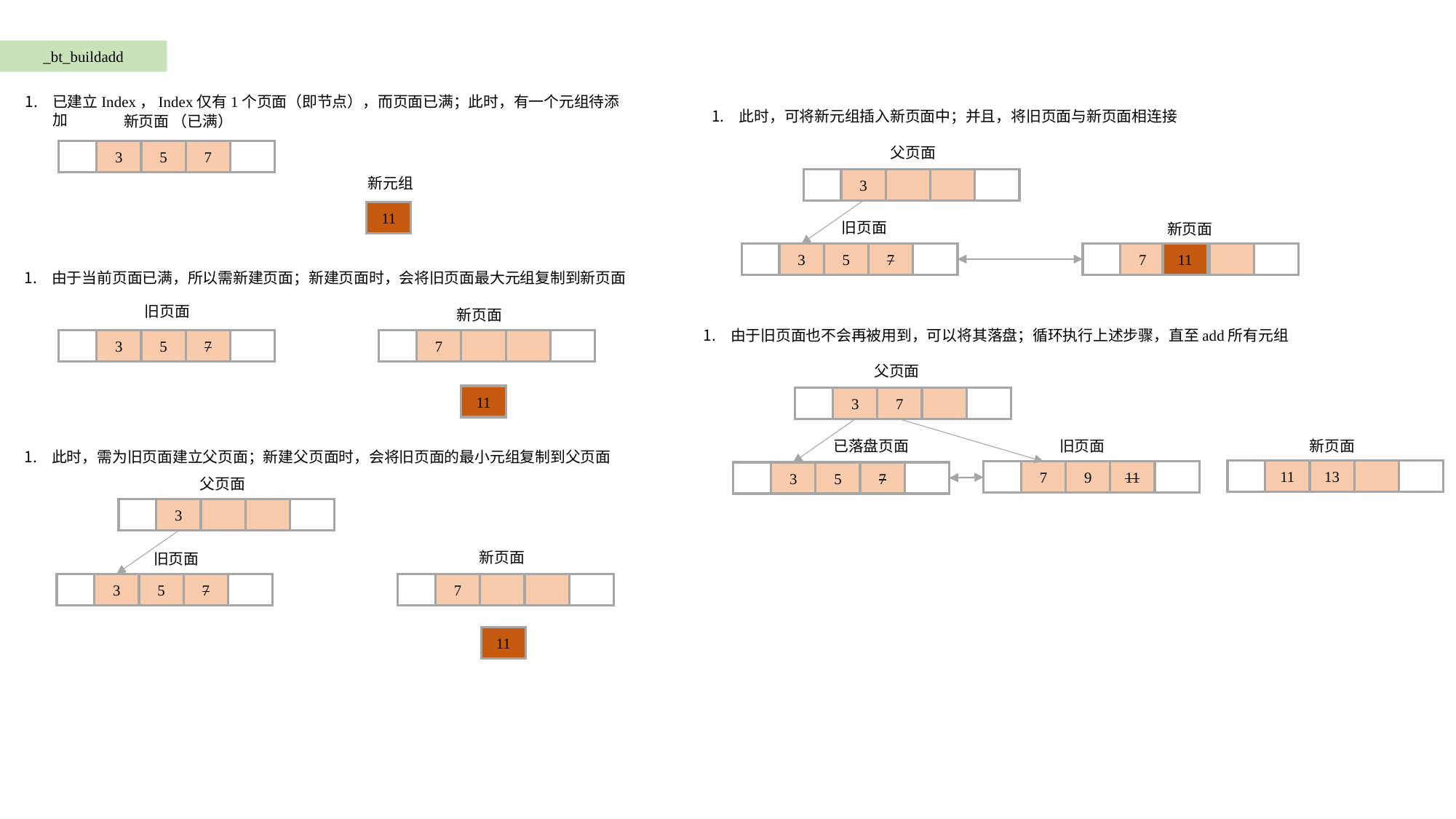

_bt_buildadd
已建立Index，Index仅有1个页面（即节点），而页面已满；此时，有一个元组待添加
此时，可将新元组插入新页面中；并且，将旧页面与新页面相连接
新页面 （已满）
父页面

5
7
3

新元组

3

11
旧页面
新页面

5
7
3

7

11
由于当前页面已满，所以需新建页面；新建页面时，会将旧页面最大元组复制到新页面
旧页面
新页面
由于旧页面也不会再被用到，可以将其落盘；循环执行上述步骤，直至add所有元组

7

5
7
3

父页面
11

7

3

旧页面
已落盘页面
新页面
此时，需为旧页面建立父页面；新建父页面时，会将旧页面的最小元组复制到父页面

13

11

9
11
7

5
7
3

父页面

3

新页面
旧页面

5
7
3

7

11